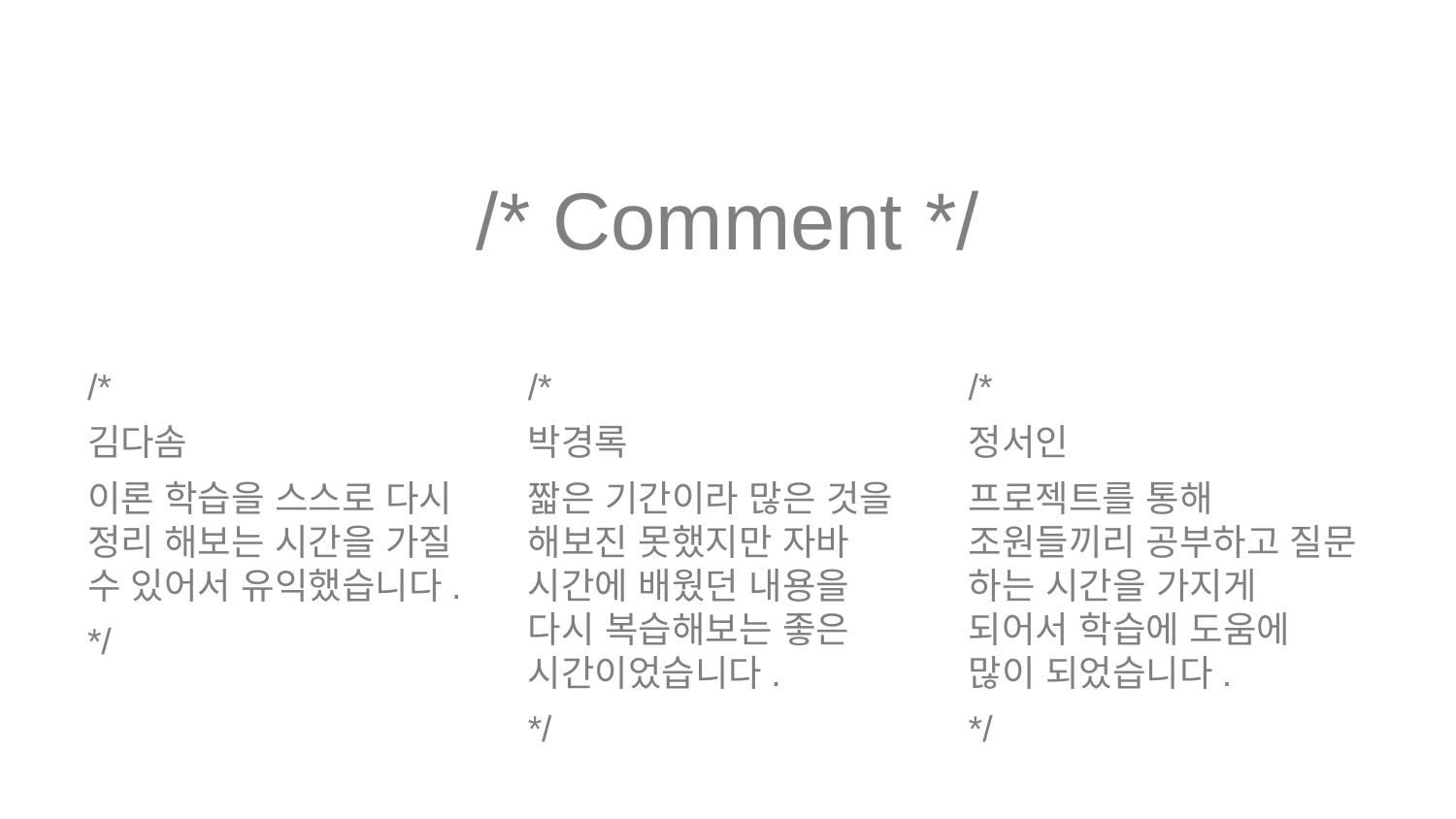

# /* Comment */
/*
김다솜
이론 학습을 스스로 다시 정리 해보는 시간을 가질 수 있어서 유익했습니다.
*/
/*
박경록
짧은 기간이라 많은 것을 해보진 못했지만 자바 시간에 배웠던 내용을 다시 복습해보는 좋은 시간이었습니다.
*/
/*
정서인
프로젝트를 통해 조원들끼리 공부하고 질문 하는 시간을 가지게 되어서 학습에 도움에 많이 되었습니다.
*/

14